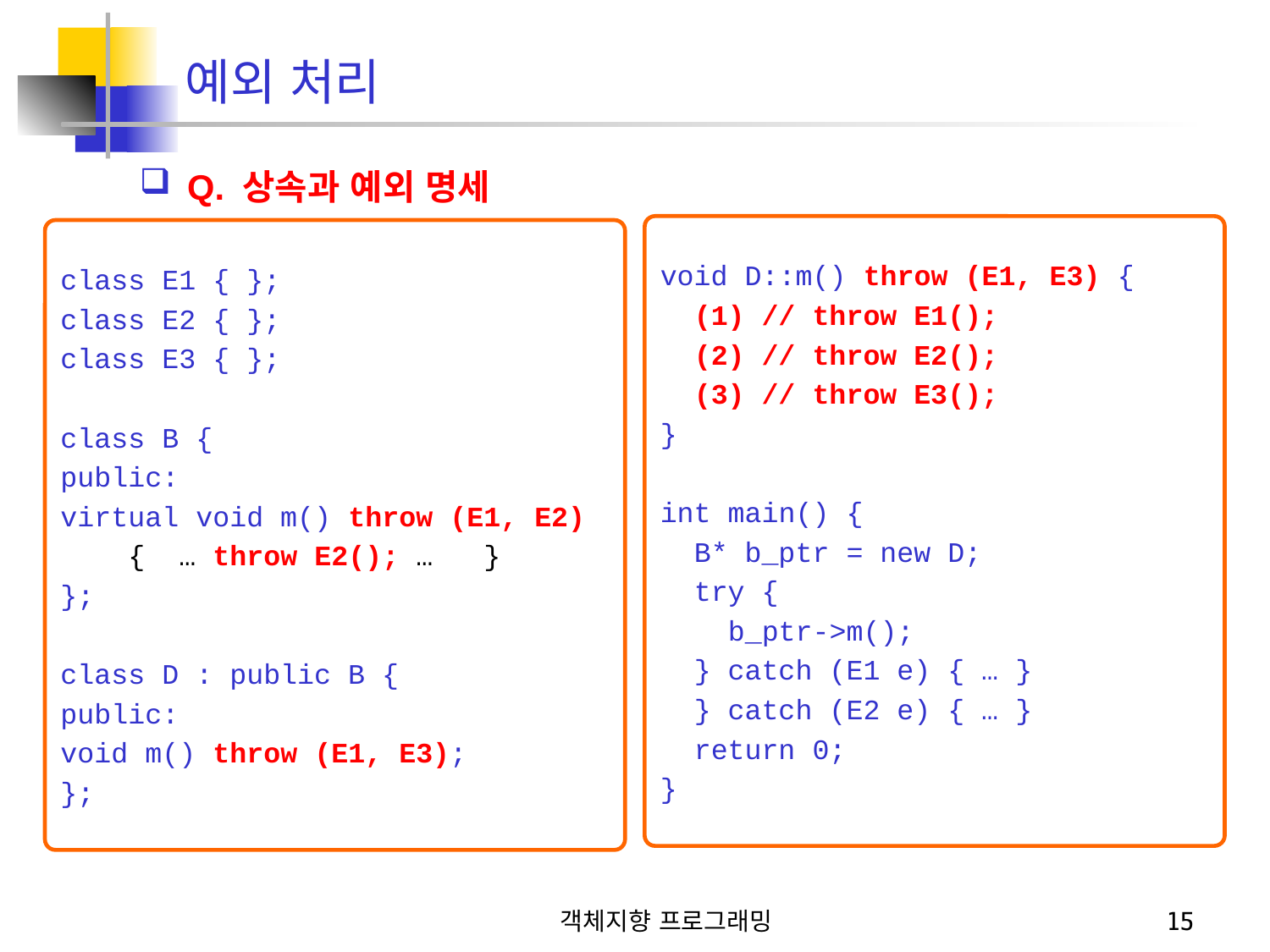

예외 처리
Q. 상속과 예외 명세

void D::m() throw (E1, E3) {
  (1) // throw E1();
  (2) // throw E2();
  (3) // throw E3();
}

int main() {
  B* b_ptr = new D;
  try {
    b_ptr->m();
  } catch (E1 e) { … }
  } catch (E2 e) { … }
  return 0;
}
class E1 { };
class E2 { };
class E3 { };

class B {
public:
virtual void m() throw (E1, E2)
    {  … throw E2(); …   }
};

class D : public B {
public:
void m() throw (E1, E3);
};
객체지향 프로그래밍
15